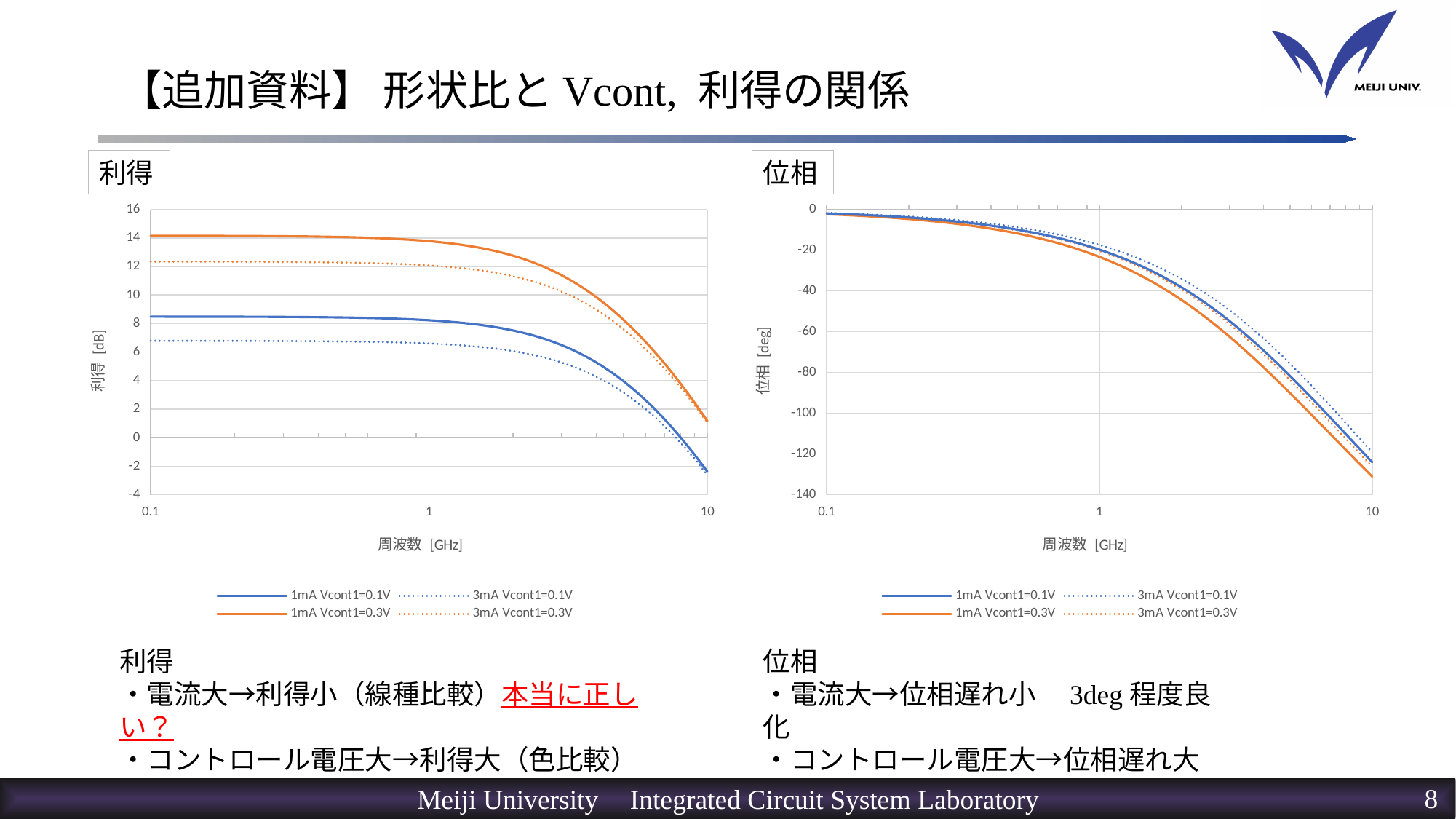

# 【追加資料】 形状比とVcont, 利得の関係
利得
位相

### Chart

| Category | 1mA Vcont1=0.1V | 3mA Vcont1=0.1V | 1mA Vcont1=0.3V | 3mA Vcont1=0.3V |
|---|---|---|---|---|

### Chart

| Category | 1mA Vcont1=0.1V | 3mA Vcont1=0.1V | 1mA Vcont1=0.3V | 3mA Vcont1=0.3V |
|---|---|---|---|---|
利得
・電流大→利得小（線種比較）本当に正しい？
・コントロール電圧大→利得大（色比較）
位相
・電流大→位相遅れ小　3deg程度良化
・コントロール電圧大→位相遅れ大